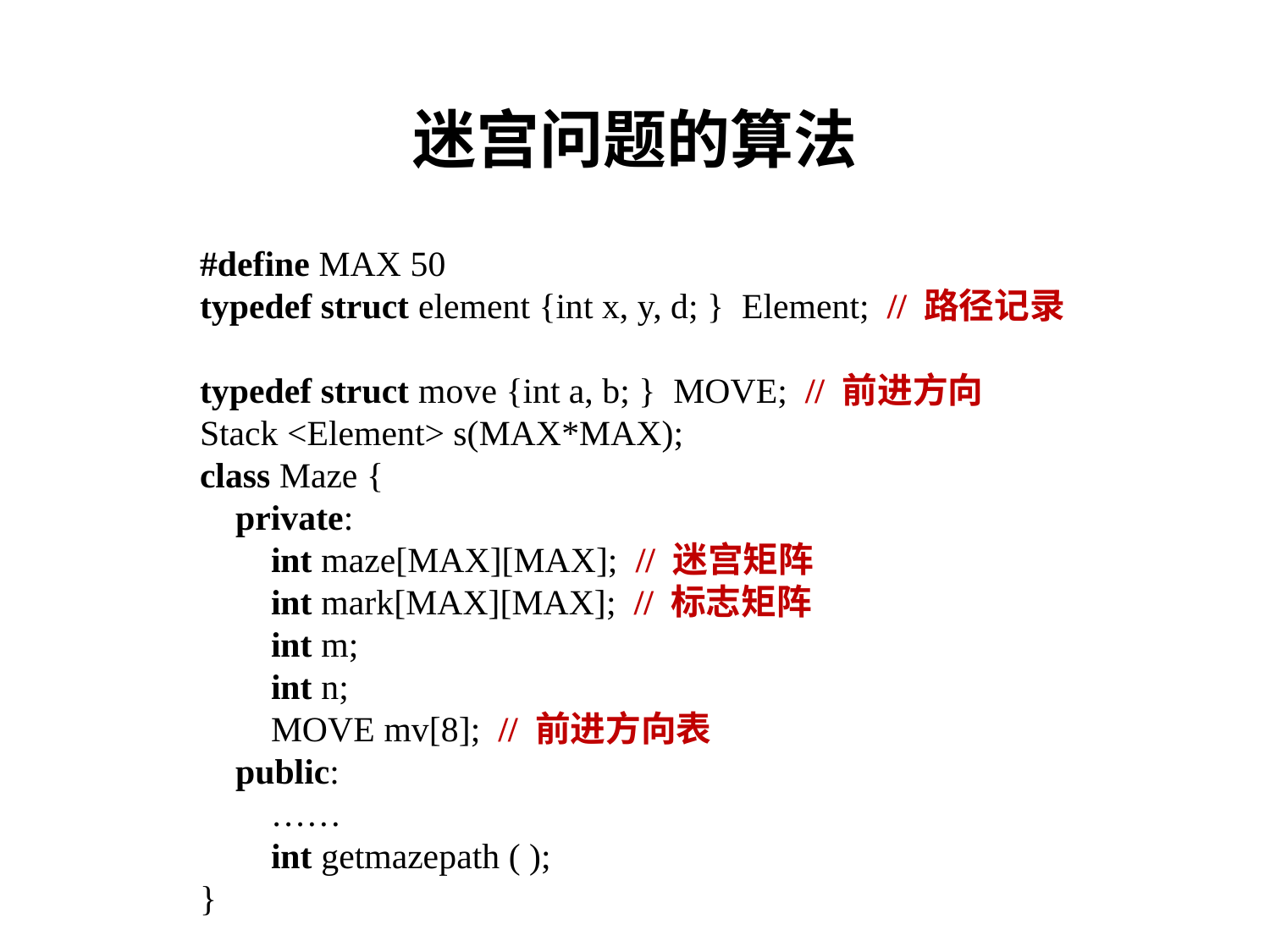

# 迷宫问题的算法
#define MAX 50
typedef struct element {int x, y, d; }  Element;  // 路径记录
typedef struct move {int a, b; }  MOVE;  // 前进方向
Stack <Element> s(MAX*MAX);
class Maze {
    private:
        int maze[MAX][MAX];  // 迷宫矩阵
        int mark[MAX][MAX];  // 标志矩阵
        int m;
        int n;
        MOVE mv[8];  // 前进方向表
    public:
        ……
        int getmazepath ( );
}